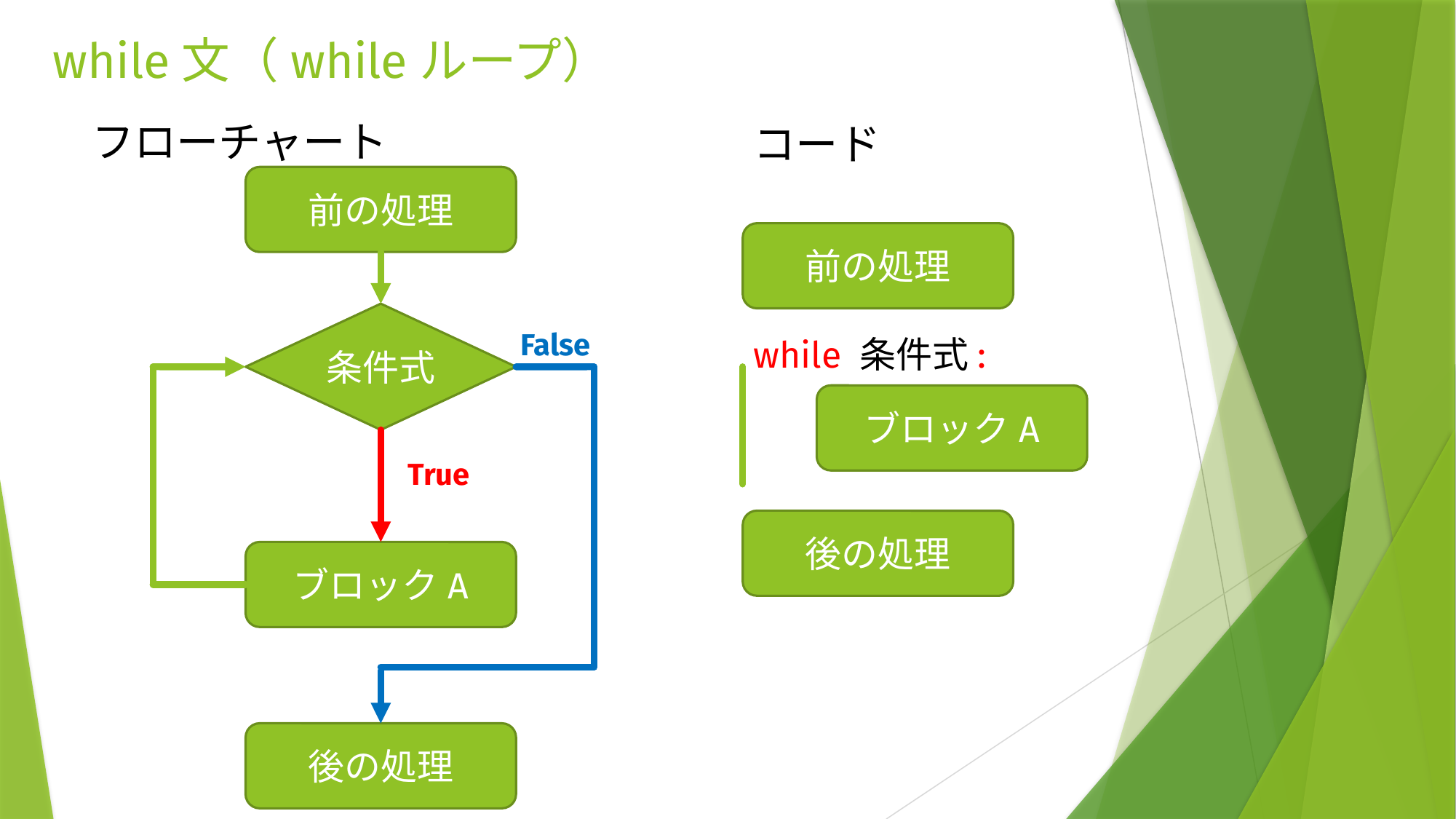

# while文（whileループ）
フローチャート
コード
前の処理
前の処理
条件式
False
while 条件式:
ブロックA
True
後の処理
ブロックA
後の処理